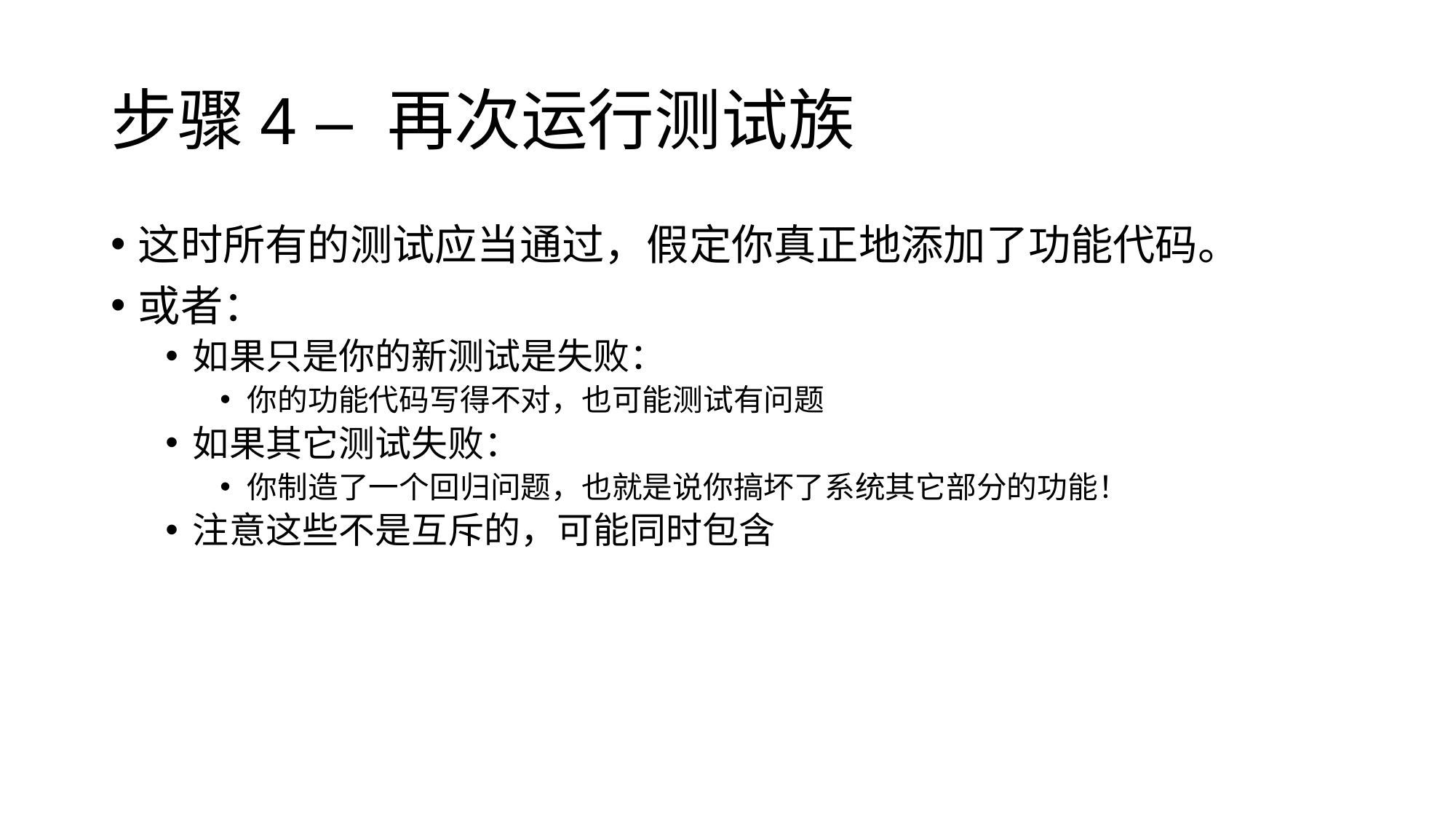

# 步骤4 – 再次运行测试族
这时所有的测试应当通过，假定你真正地添加了功能代码。
或者：
如果只是你的新测试是失败：
你的功能代码写得不对，也可能测试有问题
如果其它测试失败：
你制造了一个回归问题，也就是说你搞坏了系统其它部分的功能！
注意这些不是互斥的，可能同时包含